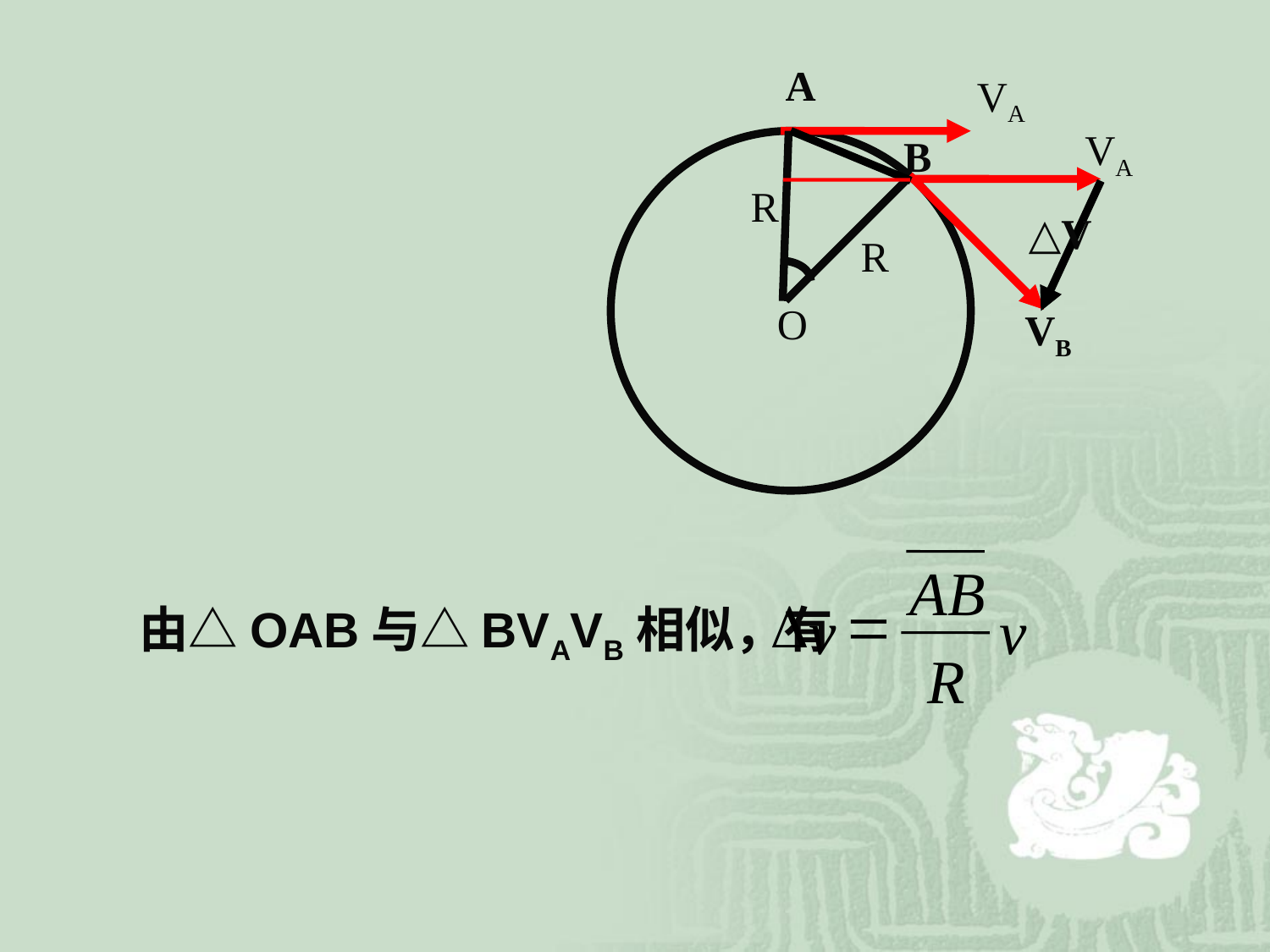

A
VA
VA
B

R

△V
R

O
VB

AB
Δ
=
v
v

R
由△OAB与△BVAVB相似，有